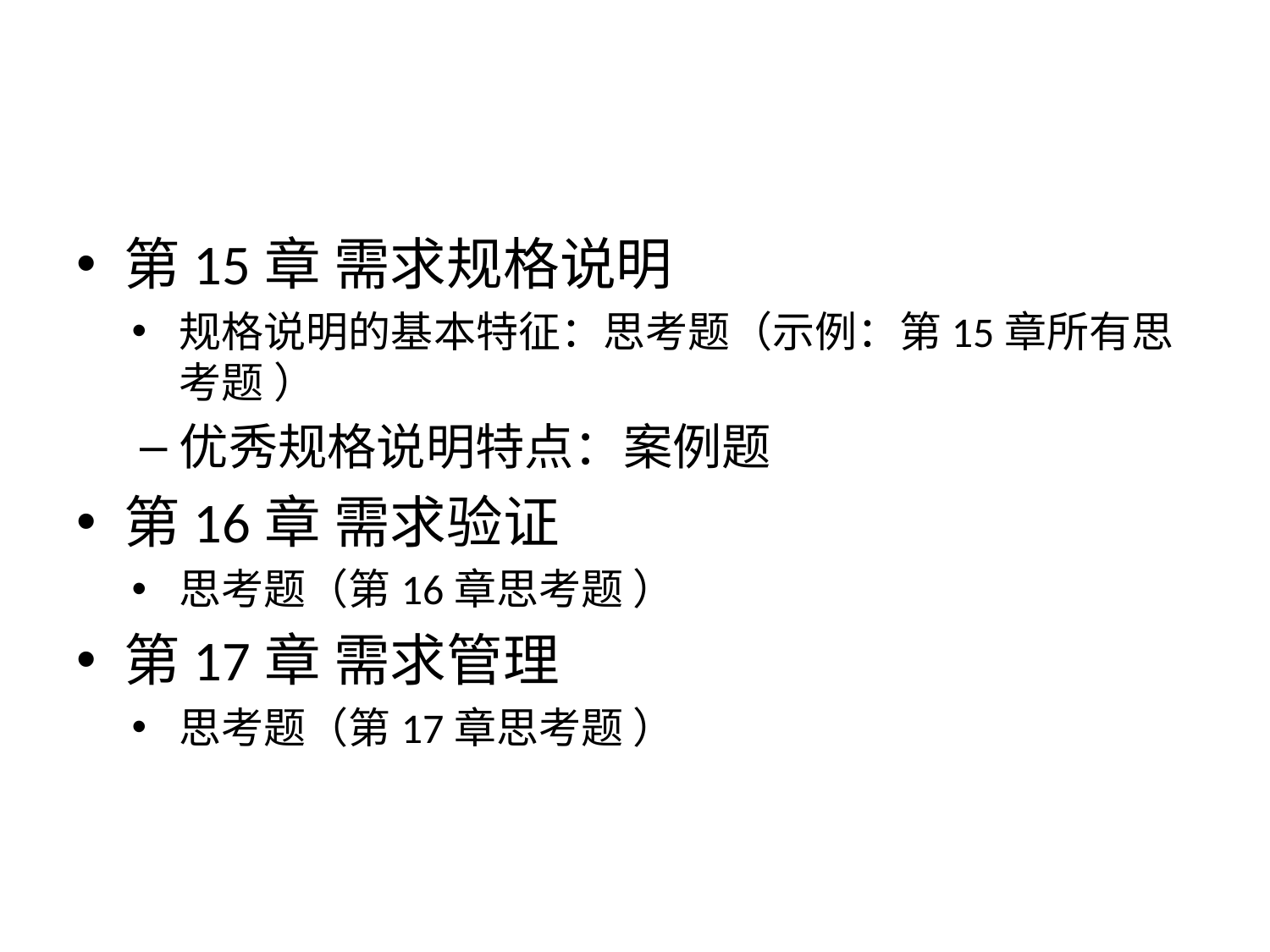

#
第15章 需求规格说明
规格说明的基本特征：思考题（示例：第15章所有思考题 ）
优秀规格说明特点：案例题
第16章 需求验证
思考题（第16章思考题 ）
第17章 需求管理
思考题（第17章思考题 ）